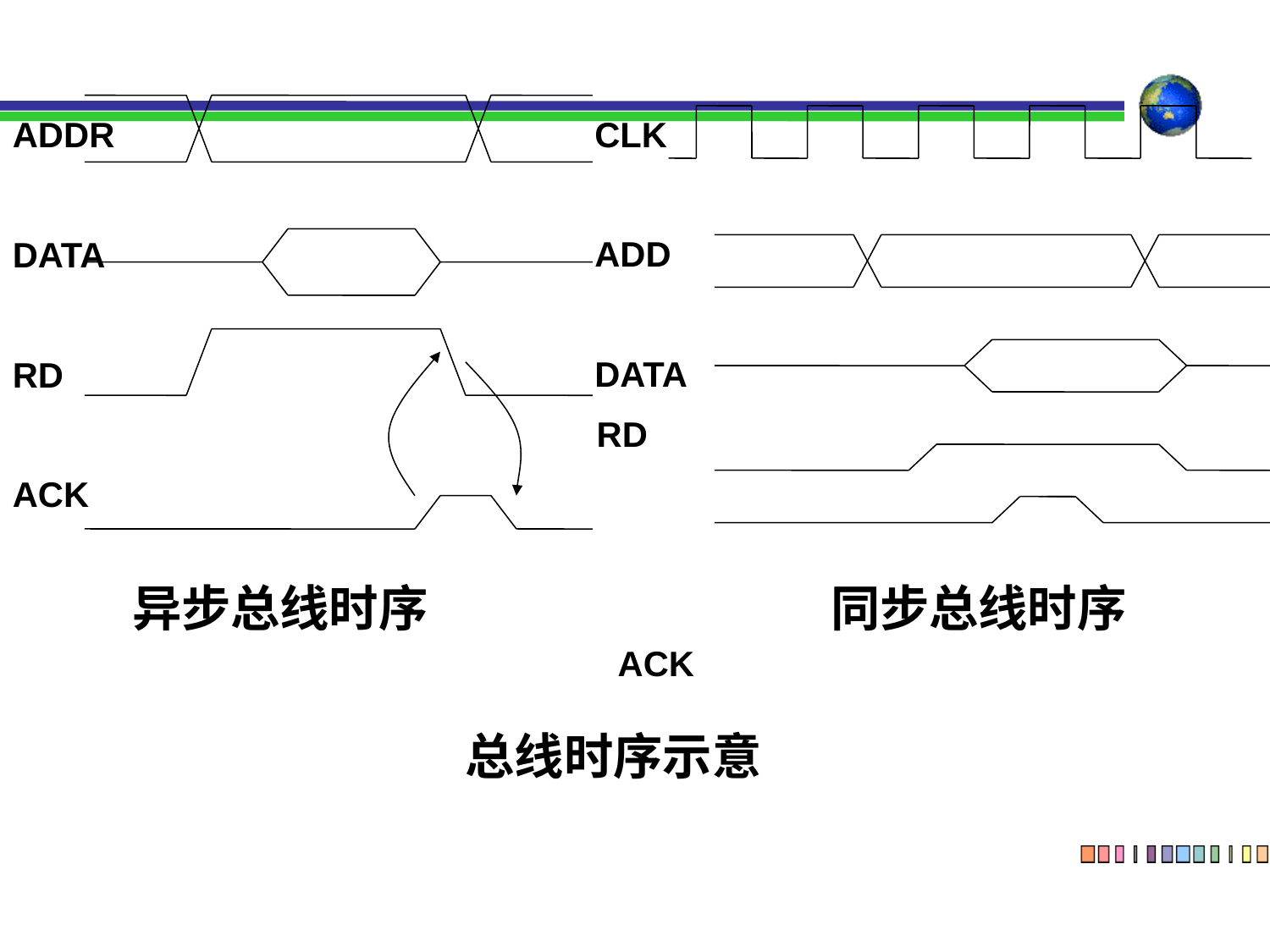

CLK

ADD

DATA
RD
ACK

ADDR

DATA

RD

ACK

异步总线时序
同步总线时序
总线时序示意
99